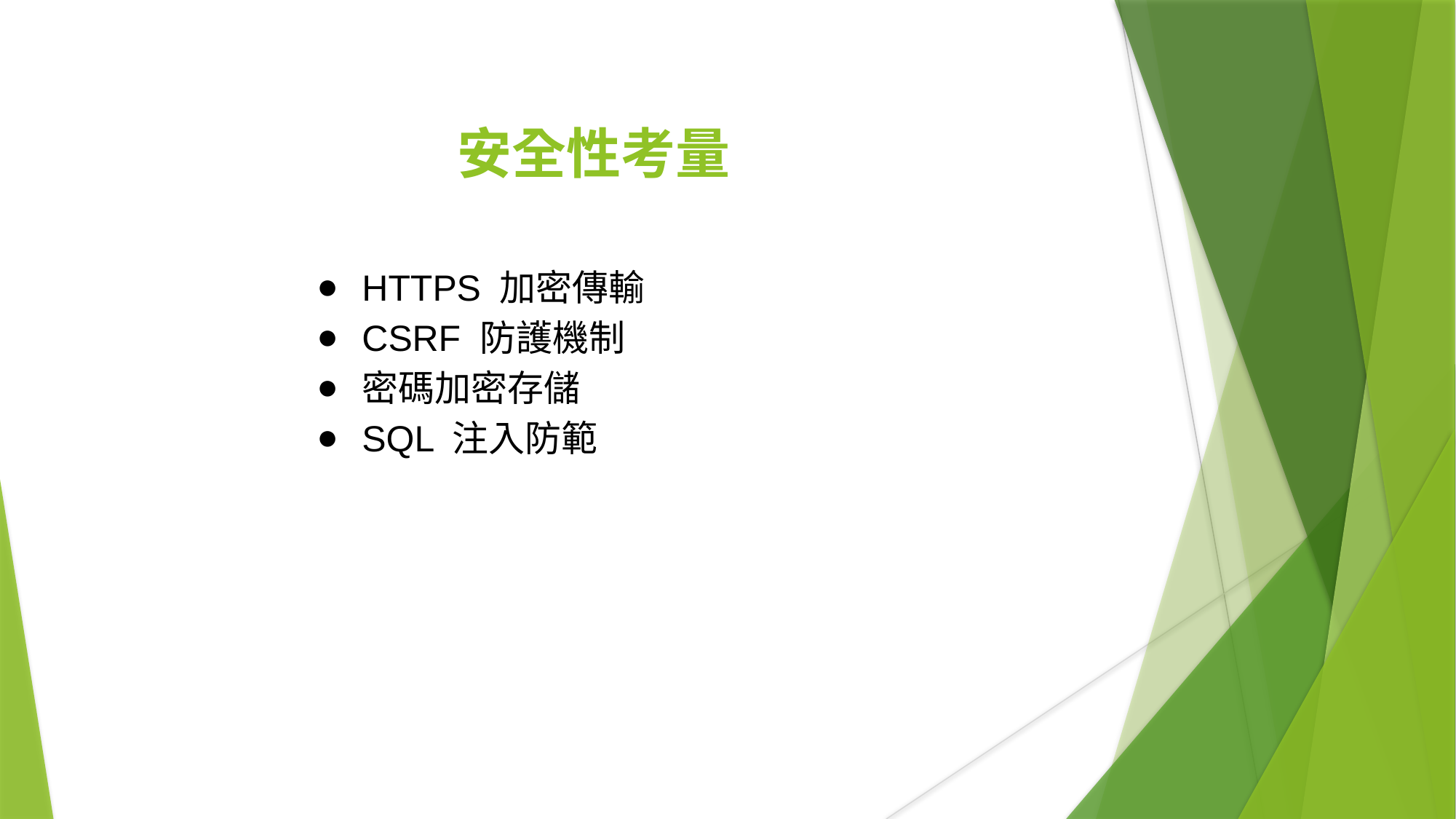

# 安全性考量
HTTPS 加密傳輸
CSRF 防護機制
密碼加密存儲
SQL 注入防範